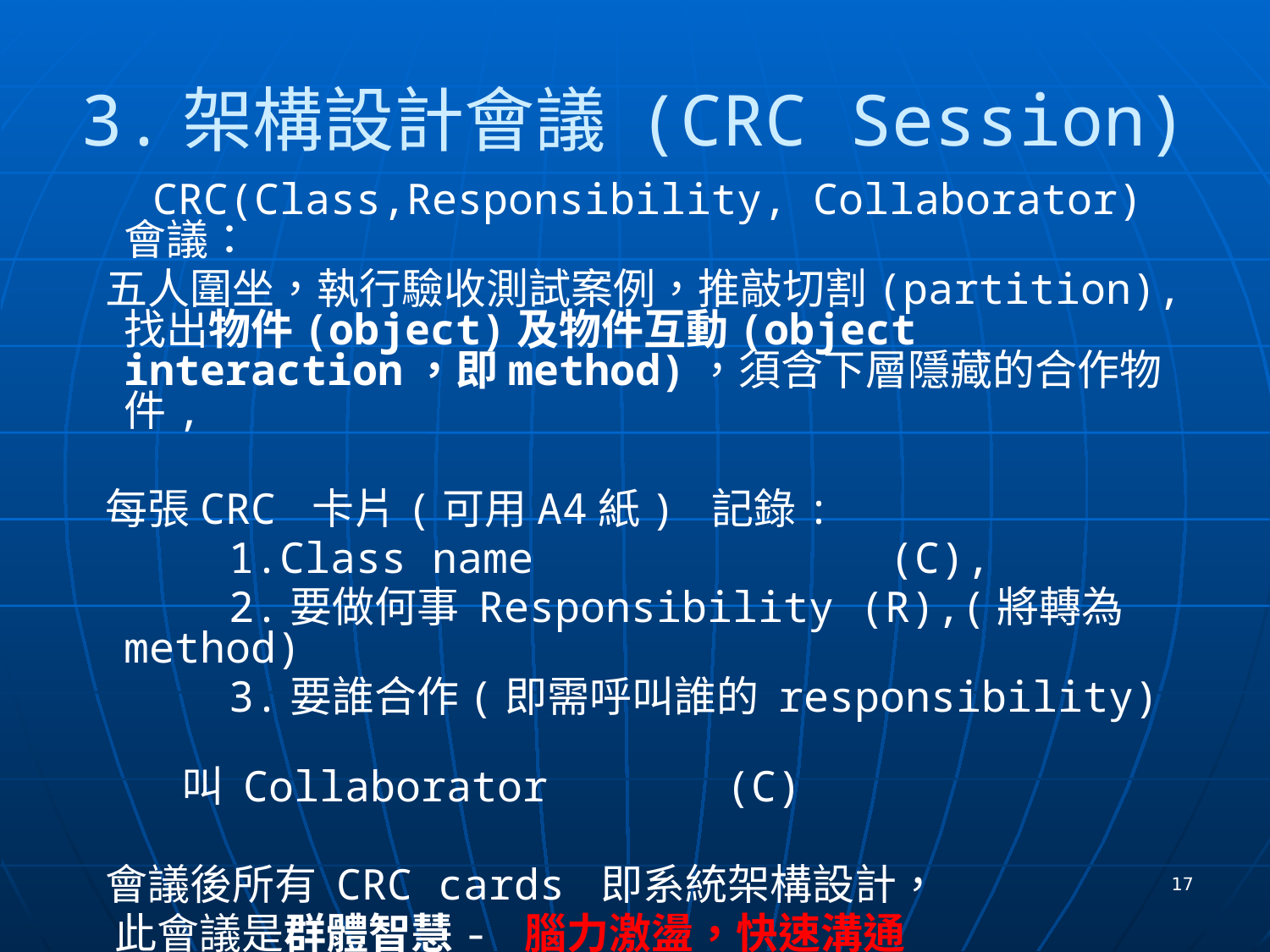

# 3.架構設計會議 (CRC Session)
   CRC(Class,Responsibility, Collaborator)會議：
  五人圍坐，執行驗收測試案例，推敲切割(partition), 找出物件(object)及物件互動(object interaction，即method)，須含下層隱藏的合作物件,

  每張CRC 卡片(可用A4紙) 記錄:
      1.Class name              (C),
      2.要做何事 Responsibility (R),(將轉為 method)
      3.要誰合作(即需呼叫誰的 responsibility)
          叫 Collaborator       (C)

  會議後所有 CRC cards 即系統架構設計，
   此會議是群體智慧- 腦力激盪，快速溝通

17